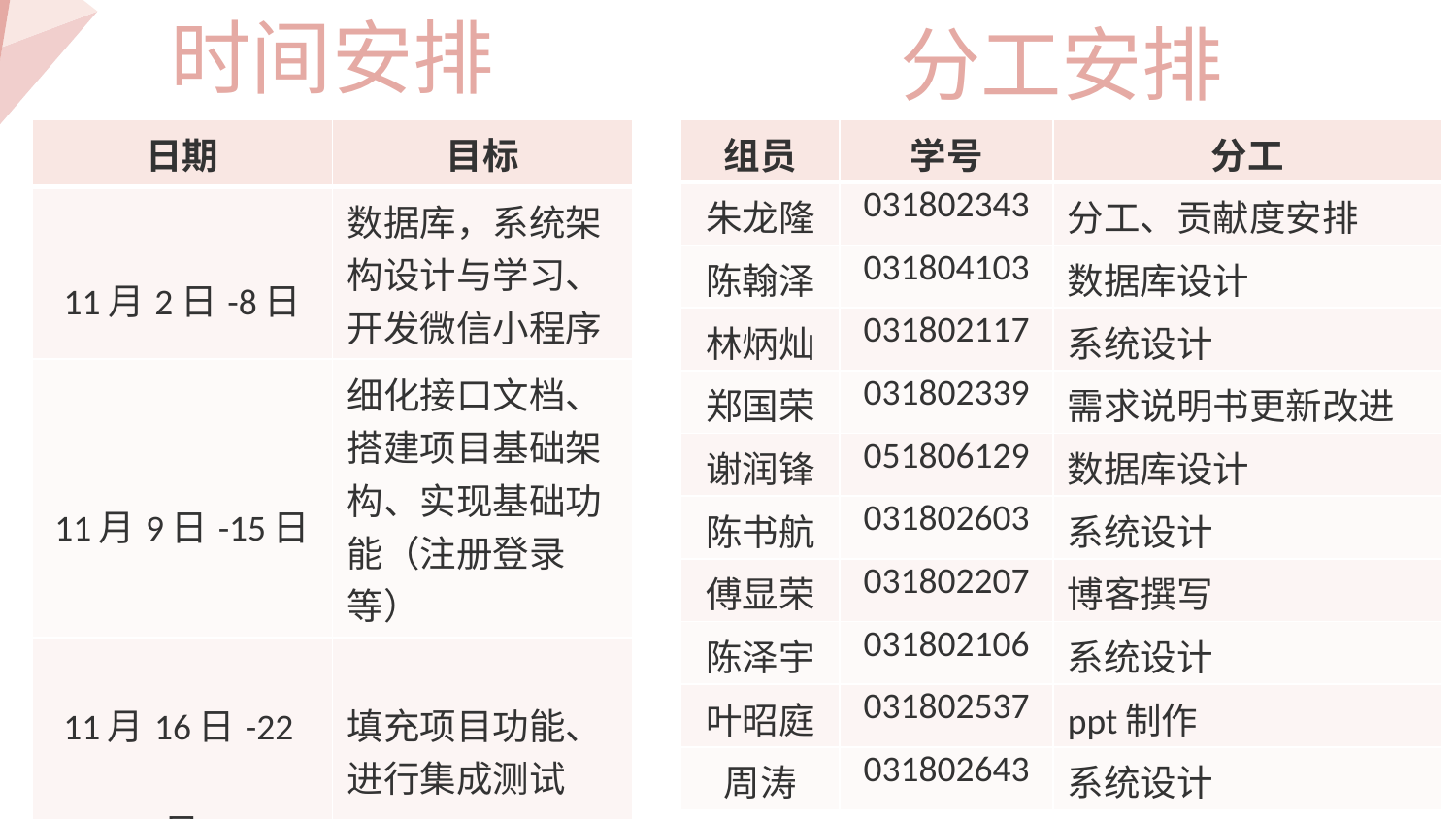

时间安排
分工安排
| 日期 | 目标 |
| --- | --- |
| 11月2日-8日 | 数据库，系统架构设计与学习、开发微信小程序 |
| 11月9日-15日 | 细化接口文档、搭建项目基础架构、实现基础功能（注册登录等） |
| 11月16日-22日 | 填充项目功能、进行集成测试 |
| 11月23日-29 | 实现非主要功能、邀请同学进行测试 |
| 组员 | 学号 | 分工 |
| --- | --- | --- |
| 朱龙隆 | 031802343 | 分工、贡献度安排 |
| 陈翰泽 | 031804103 | 数据库设计 |
| 林炳灿 | 031802117 | 系统设计 |
| 郑国荣 | 031802339 | 需求说明书更新改进 |
| 谢润锋 | 051806129 | 数据库设计 |
| 陈书航 | 031802603 | 系统设计 |
| 傅显荣 | 031802207 | 博客撰写 |
| 陈泽宇 | 031802106 | 系统设计 |
| 叶昭庭 | 031802537 | ppt制作 |
| 周涛 | 031802643 | 系统设计 |